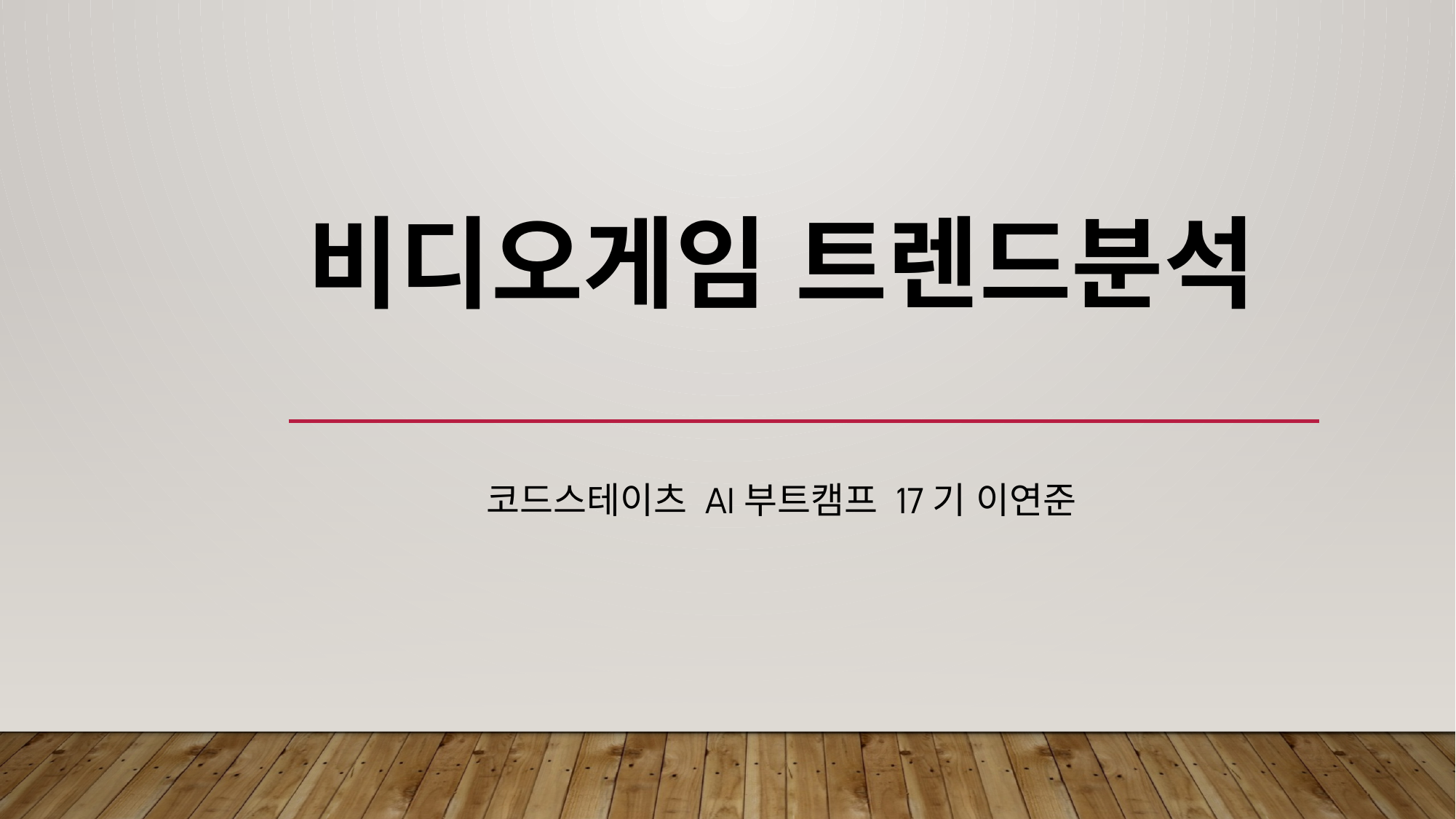

# 비디오게임 트렌드분석
코드스테이츠 AI부트캠프 17기 이연준